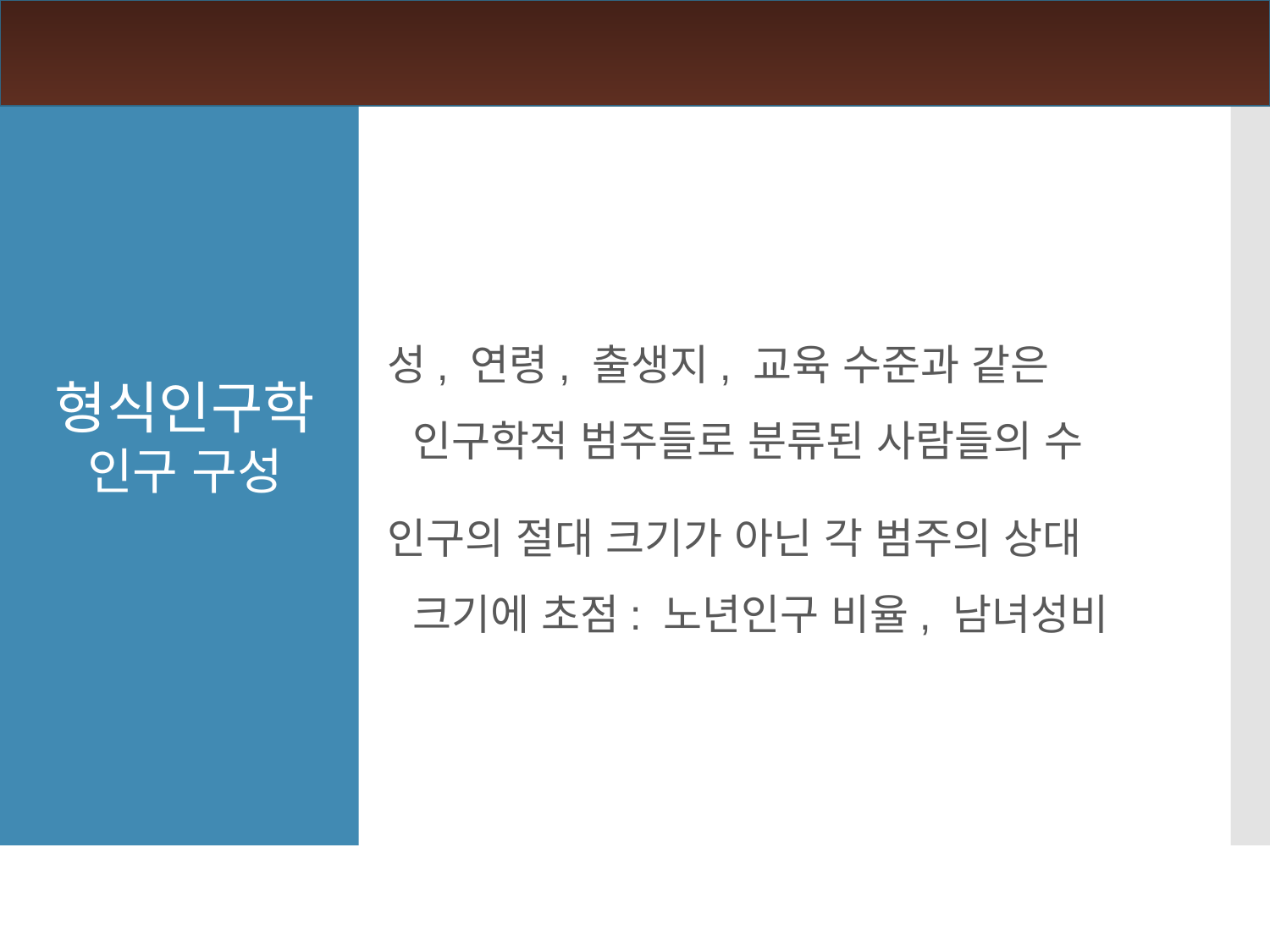

성, 연령, 출생지, 교육 수준과 같은 인구학적 범주들로 분류된 사람들의 수
인구의 절대 크기가 아닌 각 범주의 상대 크기에 초점: 노년인구 비율, 남녀성비
형식인구학
인구 구성